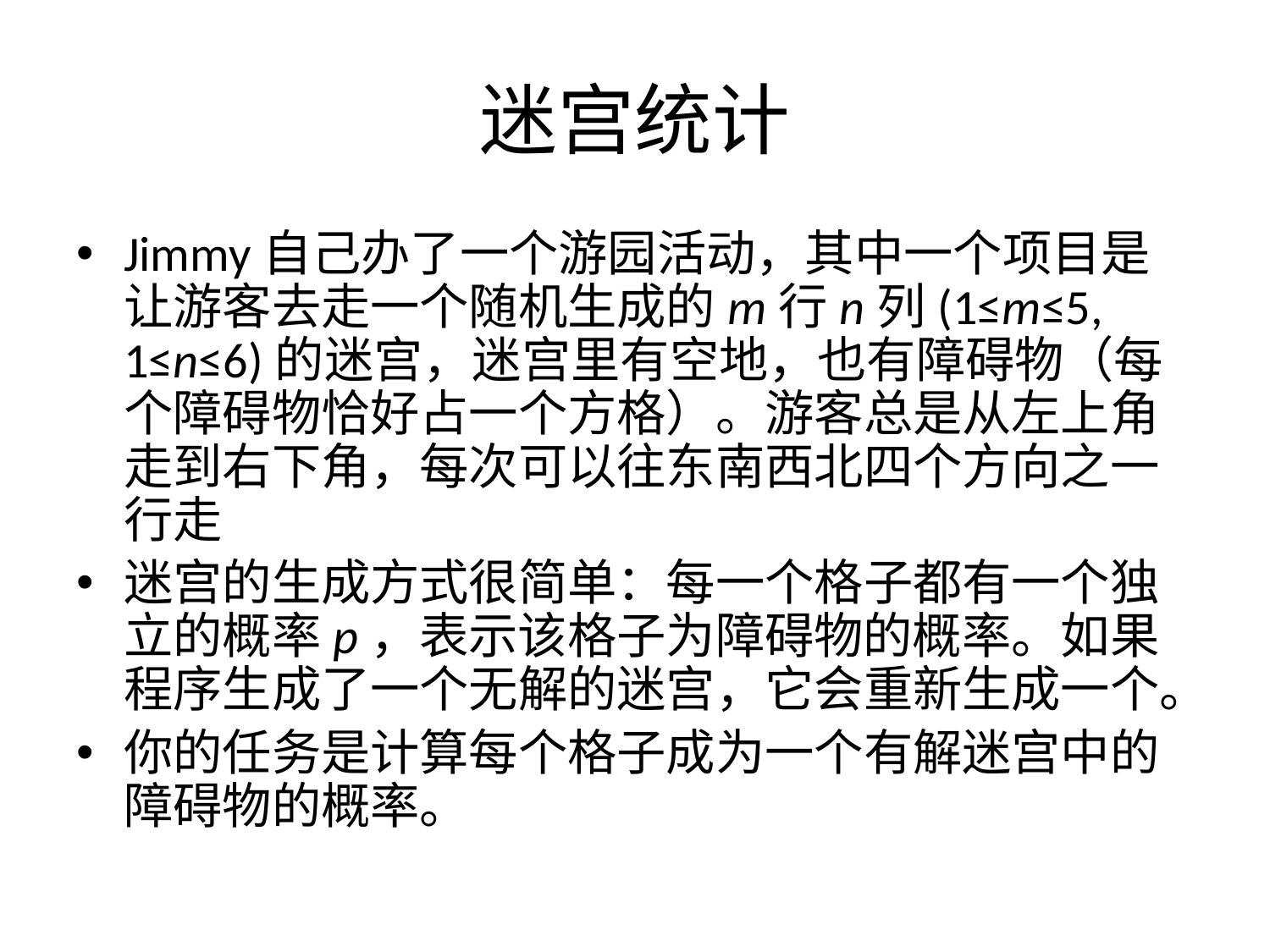

# 迷宫统计
Jimmy自己办了一个游园活动，其中一个项目是让游客去走一个随机生成的m行n列(1≤m≤5, 1≤n≤6)的迷宫，迷宫里有空地，也有障碍物（每个障碍物恰好占一个方格）。游客总是从左上角走到右下角，每次可以往东南西北四个方向之一行走
迷宫的生成方式很简单：每一个格子都有一个独立的概率p，表示该格子为障碍物的概率。如果程序生成了一个无解的迷宫，它会重新生成一个。
你的任务是计算每个格子成为一个有解迷宫中的障碍物的概率。